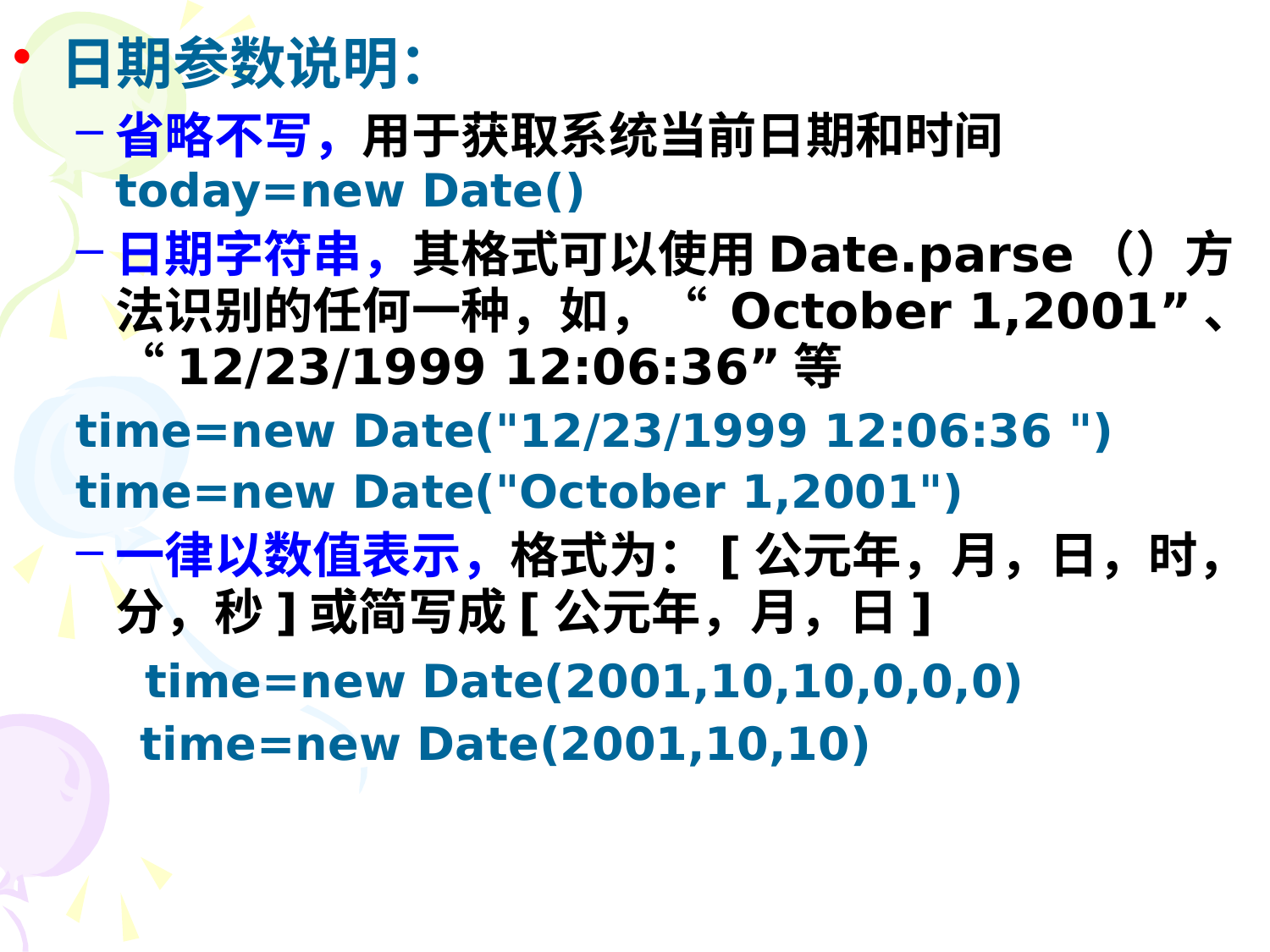

日期参数说明：
省略不写，用于获取系统当前日期和时间  	today=new Date()
日期字符串，其格式可以使用Date.parse（）方法识别的任何一种，如，“ October 1,2001”、“12/23/1999 12:06:36”等
time=new Date("12/23/1999 12:06:36 ")
time=new Date("October 1,2001")
一律以数值表示，格式为：[公元年，月，日，时，分，秒]或简写成[公元年，月，日]
    time=new Date(2001,10,10,0,0,0)
    time=new Date(2001,10,10)